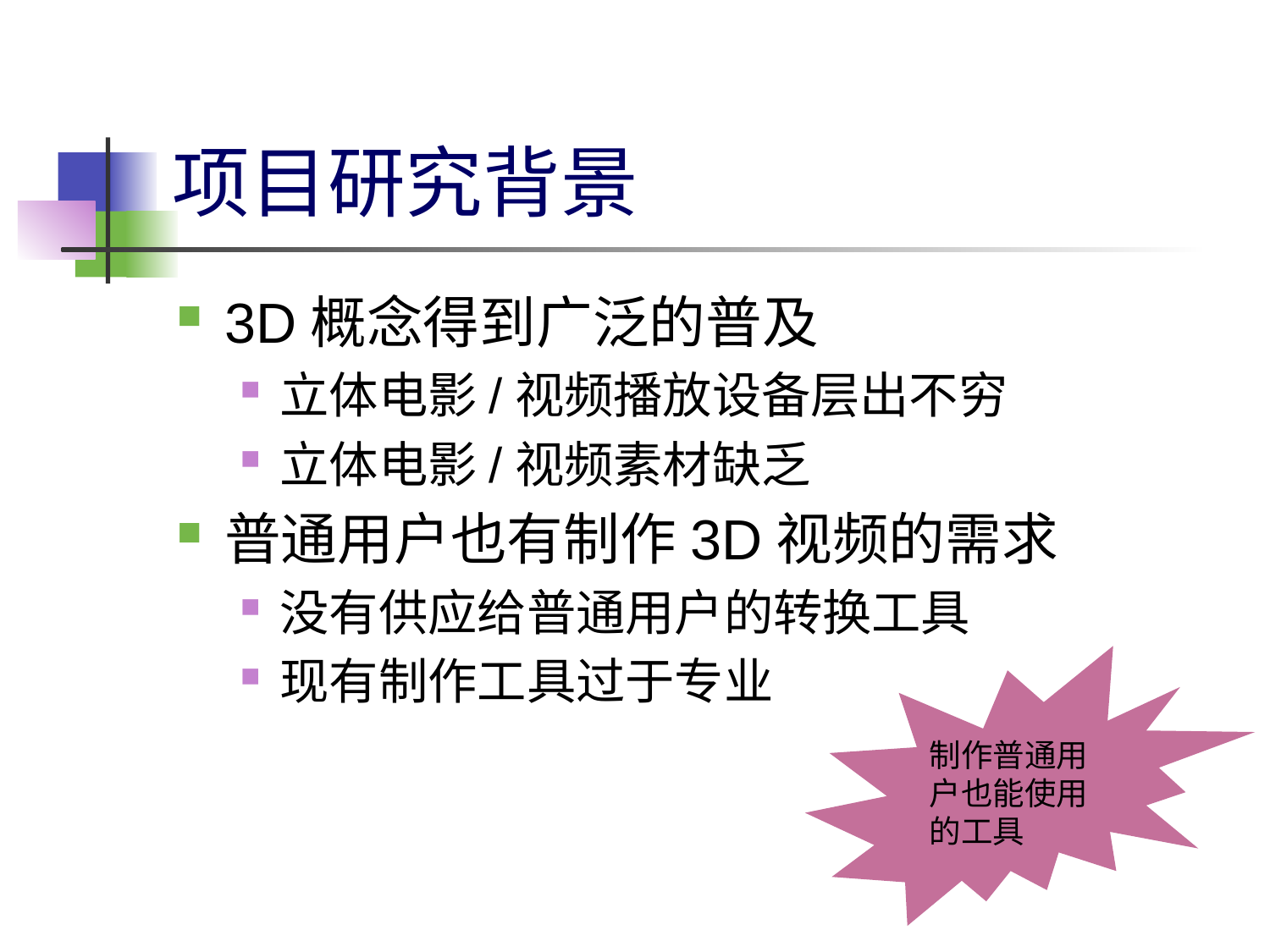

# 项目研究背景
3D概念得到广泛的普及
立体电影/视频播放设备层出不穷
立体电影/视频素材缺乏
普通用户也有制作3D视频的需求
没有供应给普通用户的转换工具
现有制作工具过于专业
制作普通用户也能使用的工具